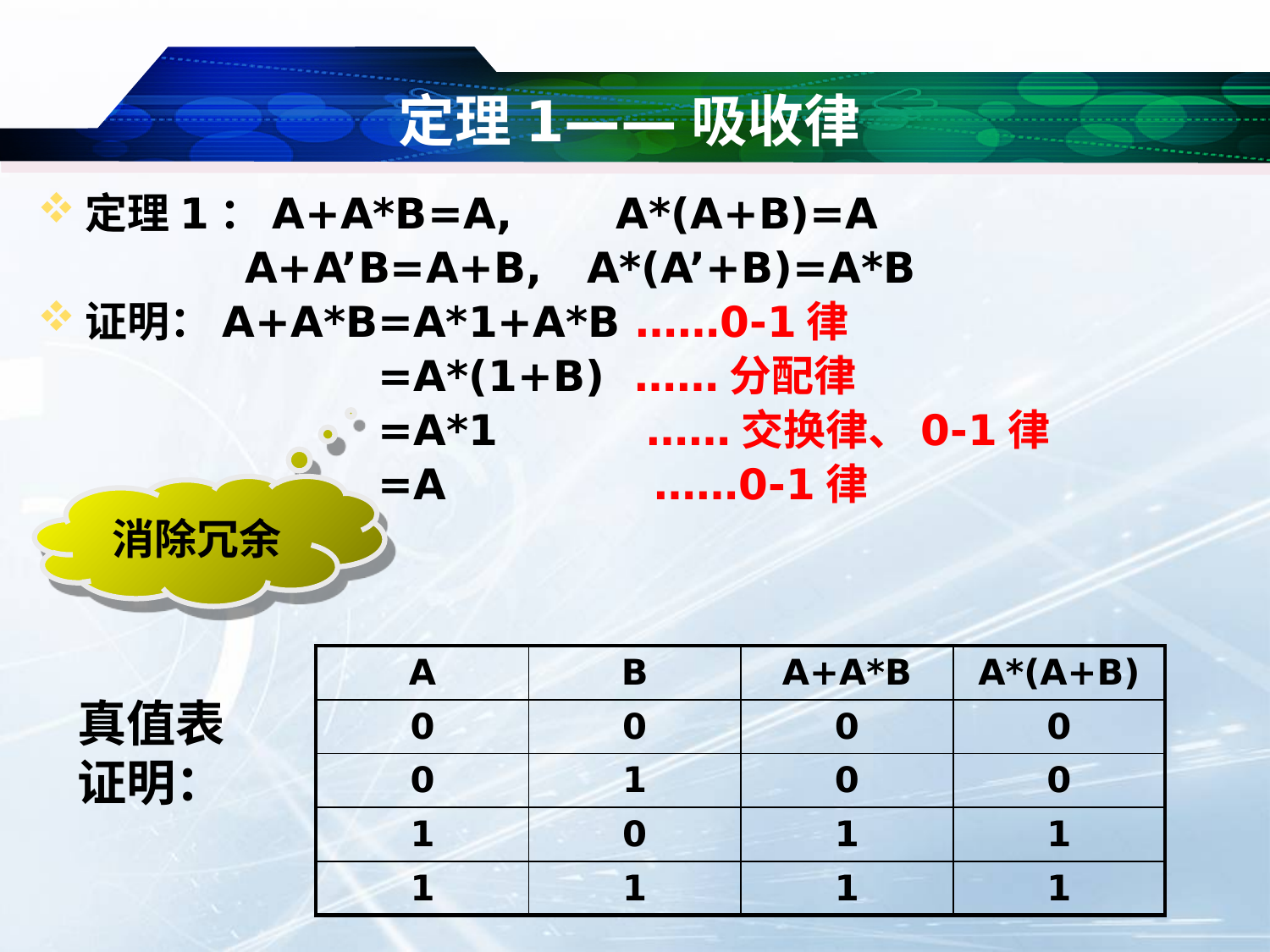

# 定理1——吸收律
定理1：A+A*B=A,       A*(A+B)=A
              A+A’B=A+B,   A*(A’+B)=A*B
证明：A+A*B=A*1+A*B ……0-1律
                       =A*(1+B)  ……分配律
                       =A*1          ……交换律、0-1律
                       =A              ……0-1律
消除冗余
| A | B | A+A\*B | A\*(A+B) |
| --- | --- | --- | --- |
| 0 | 0 | 0 | 0 |
| 0 | 1 | 0 | 0 |
| 1 | 0 | 1 | 1 |
| 1 | 1 | 1 | 1 |
真值表证明：